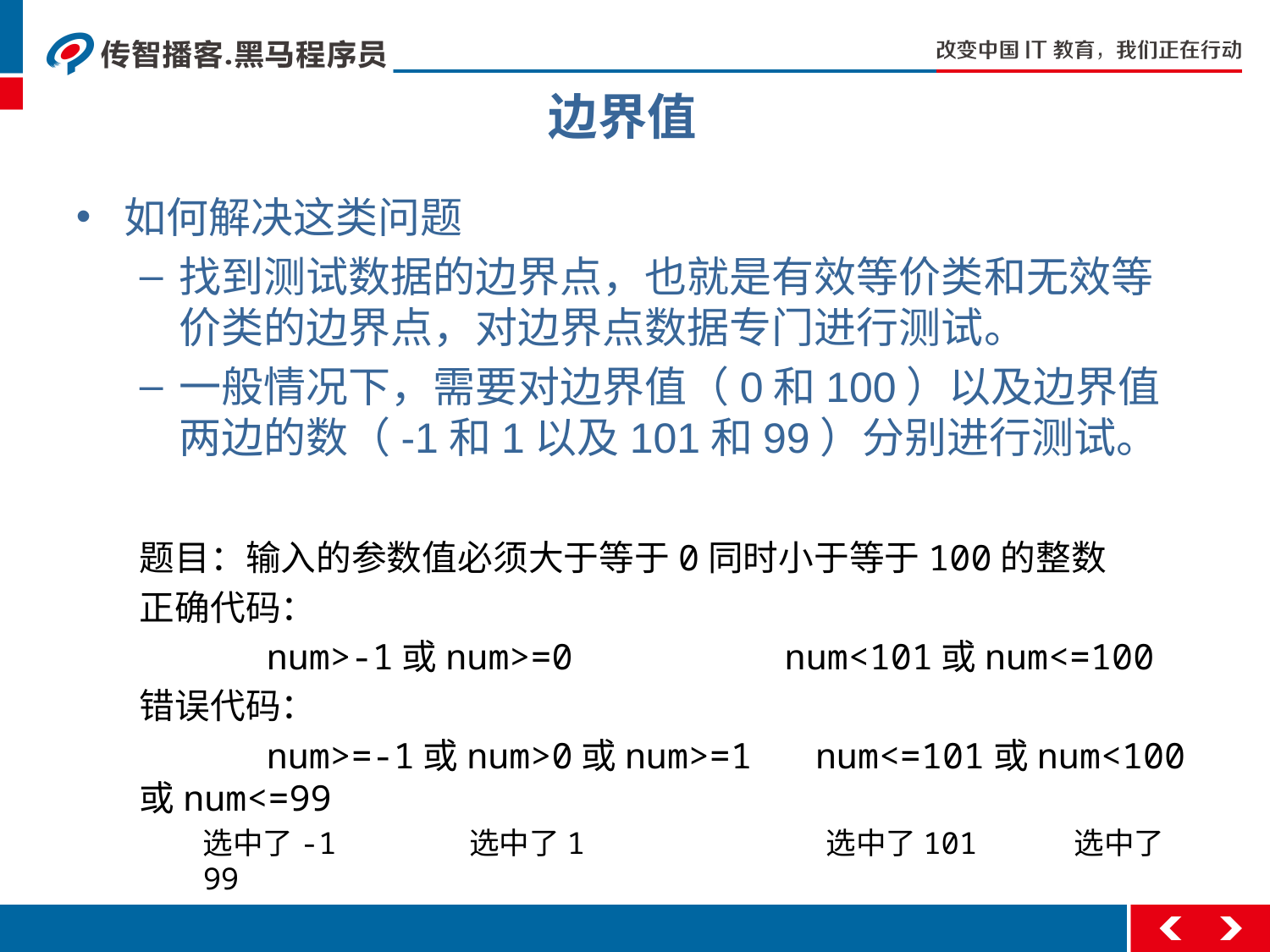

边界值
如何解决这类问题
找到测试数据的边界点，也就是有效等价类和无效等价类的边界点，对边界点数据专门进行测试。
一般情况下，需要对边界值（0和100）以及边界值两边的数（-1和1以及101和99）分别进行测试。

题目：输入的参数值必须大于等于0同时小于等于100的整数
正确代码：
	num>-1或num>=0          num<101或num<=100
错误代码：
	num>=-1或num>0或num>=1   num<=101或num<100或num<=99
选中了-1       选中了1             选中了101     选中了99